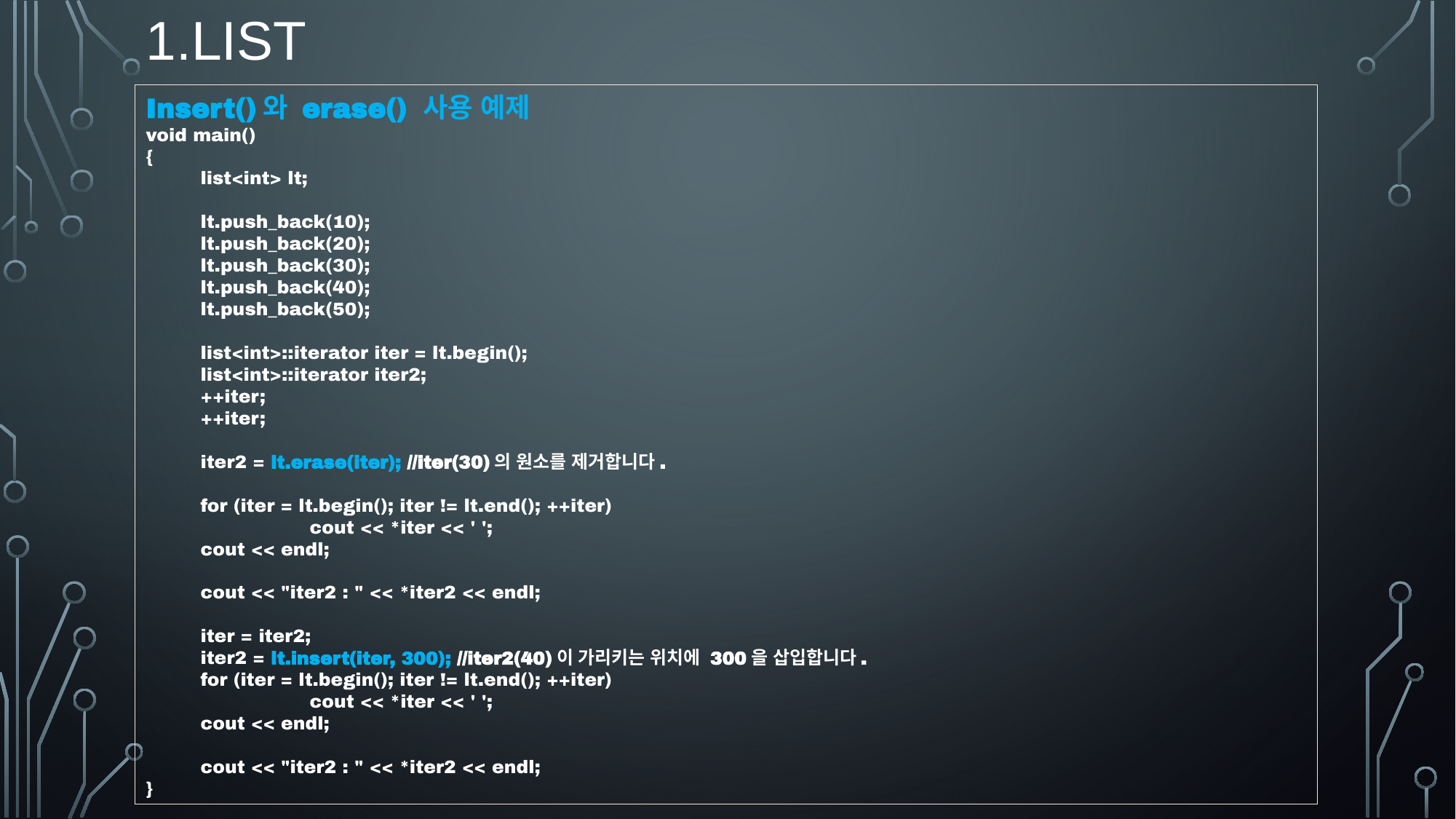

# 1.LIST
Insert()와 erase() 사용 예제
void main()
{
list<int> lt;

lt.push_back(10);
lt.push_back(20);
lt.push_back(30);
lt.push_back(40);
lt.push_back(50);

list<int>::iterator iter = lt.begin();
list<int>::iterator iter2;
++iter;
++iter;

iter2 = lt.erase(iter); //iter(30)의 원소를 제거합니다.

for (iter = lt.begin(); iter != lt.end(); ++iter)
	cout << *iter << ' ';
cout << endl;

cout << "iter2 : " << *iter2 << endl;

iter = iter2;
iter2 = lt.insert(iter, 300); //iter2(40)이 가리키는 위치에 300을 삽입합니다.
for (iter = lt.begin(); iter != lt.end(); ++iter)
	cout << *iter << ' ';
cout << endl;

cout << "iter2 : " << *iter2 << endl;
}